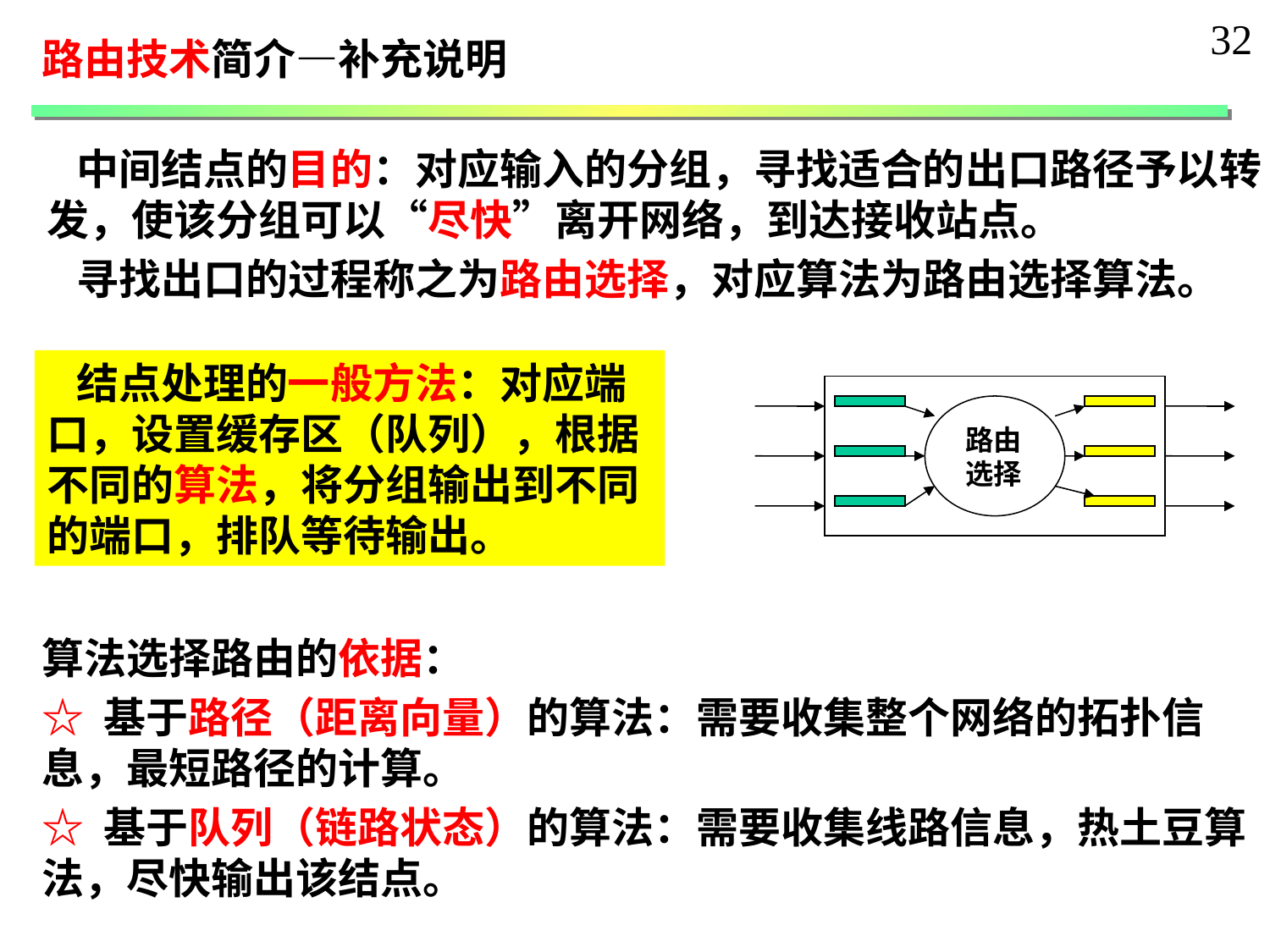

32
路由技术简介—补充说明

  中间结点的目的：对应输入的分组，寻找适合的出口路径予以转发，使该分组可以“尽快”离开网络，到达接收站点。
  寻找出口的过程称之为路由选择，对应算法为路由选择算法。
  结点处理的一般方法：对应端口，设置缓存区（队列），根据不同的算法，将分组输出到不同的端口，排队等待输出。

路由
选择

算法选择路由的依据：
☆ 基于路径（距离向量）的算法：需要收集整个网络的拓扑信息，最短路径的计算。
☆ 基于队列（链路状态）的算法：需要收集线路信息，热土豆算法，尽快输出该结点。